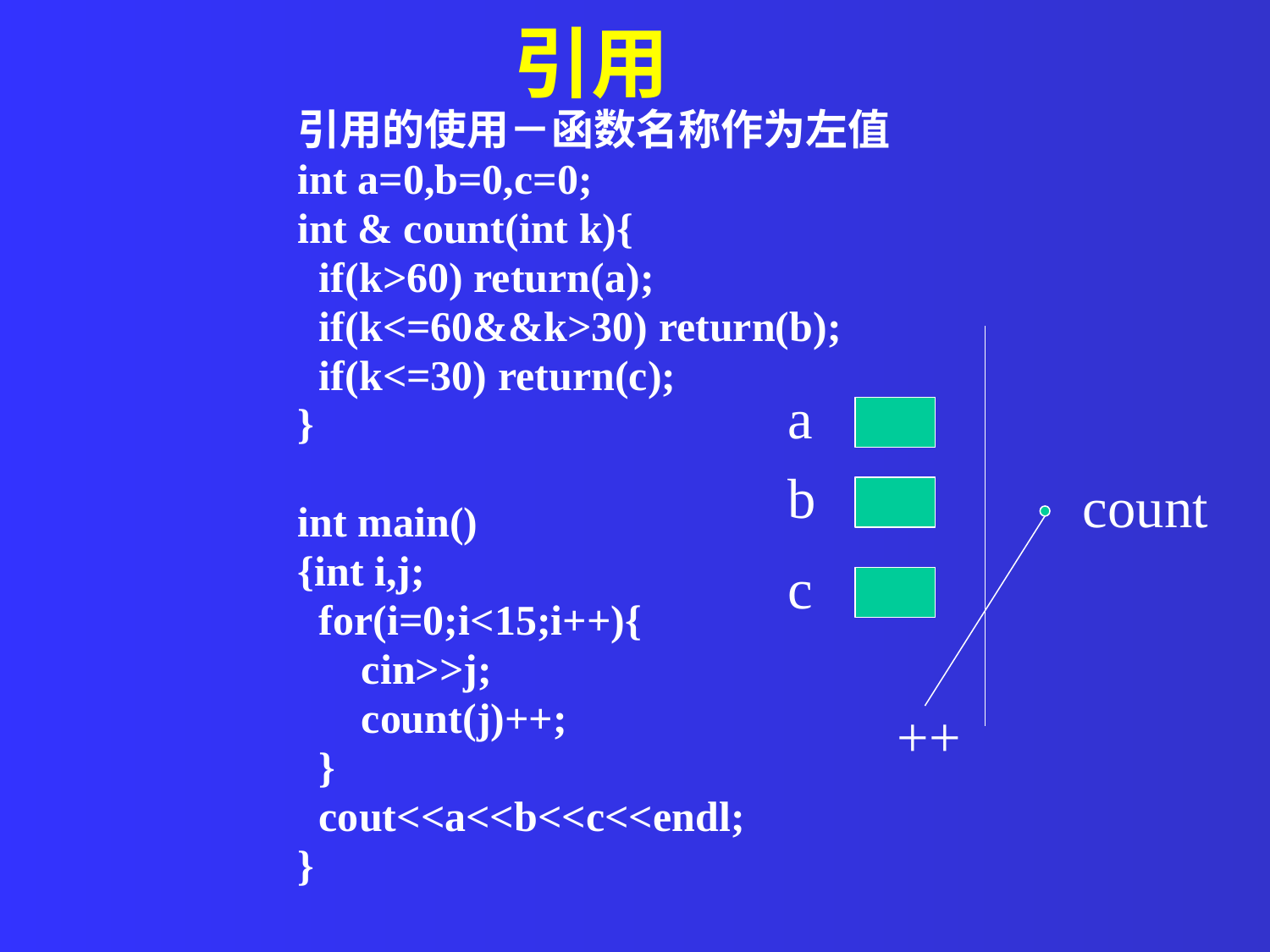

引用
引用的使用－函数名称作为左值
int a=0,b=0,c=0;
int & count(int k){
  if(k>60) return(a);
  if(k<=60&&k>30) return(b);
  if(k<=30) return(c);
}

int main()
{int i,j;
  for(i=0;i<15;i++){
      cin>>j;
      count(j)++;
  }
  cout<<a<<b<<c<<endl;
}
a

b
count

c

++